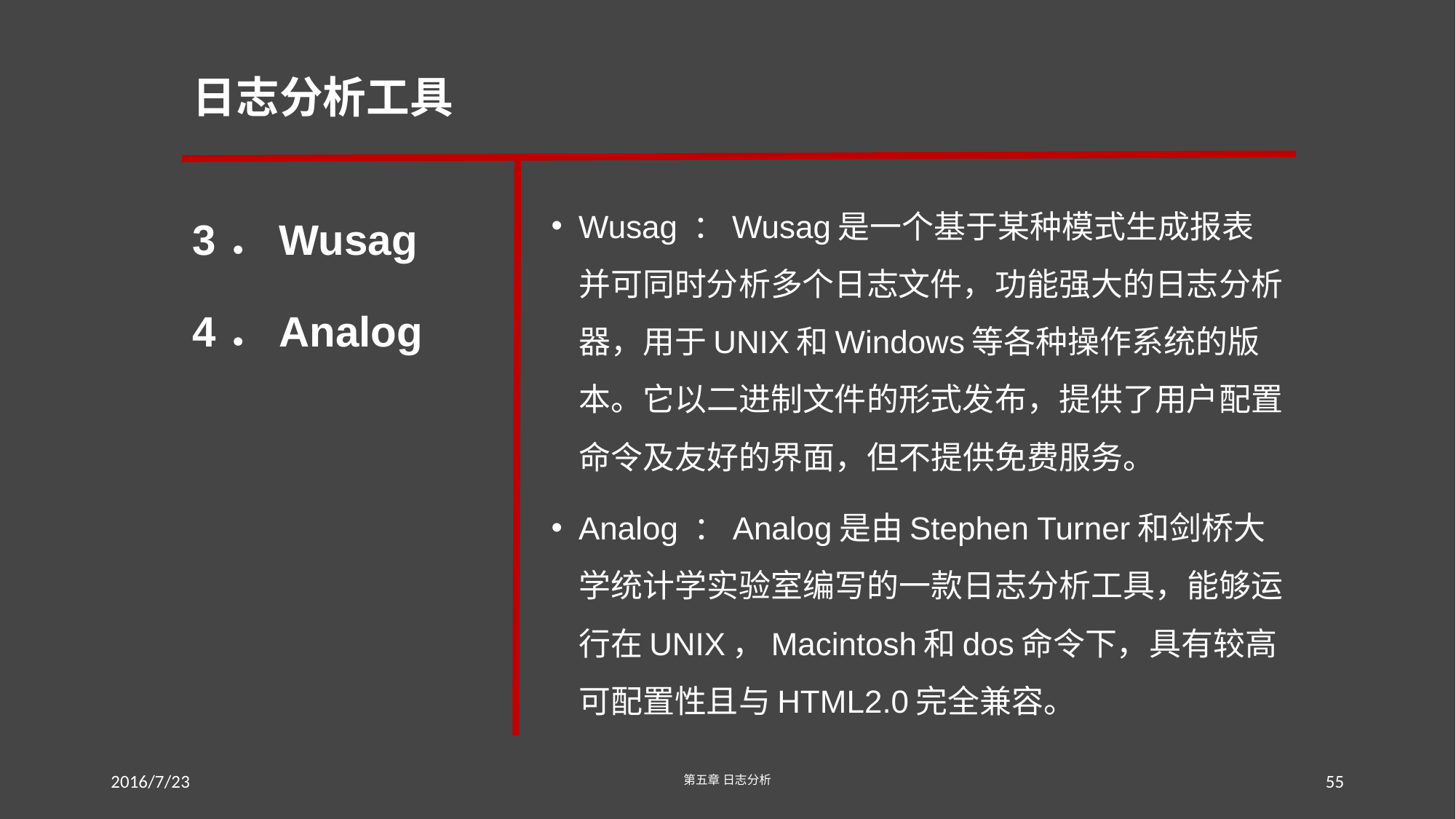

# 日志分析工具
3．Wusag
4．Analog
Wusag ：Wusag是一个基于某种模式生成报表并可同时分析多个日志文件，功能强大的日志分析器，用于UNIX和Windows等各种操作系统的版本。它以二进制文件的形式发布，提供了用户配置命令及友好的界面，但不提供免费服务。
Analog ：Analog是由Stephen Turner和剑桥大学统计学实验室编写的一款日志分析工具，能够运行在UNIX，Macintosh和dos命令下，具有较高可配置性且与HTML2.0完全兼容。
2016/7/23
第五章 日志分析
55